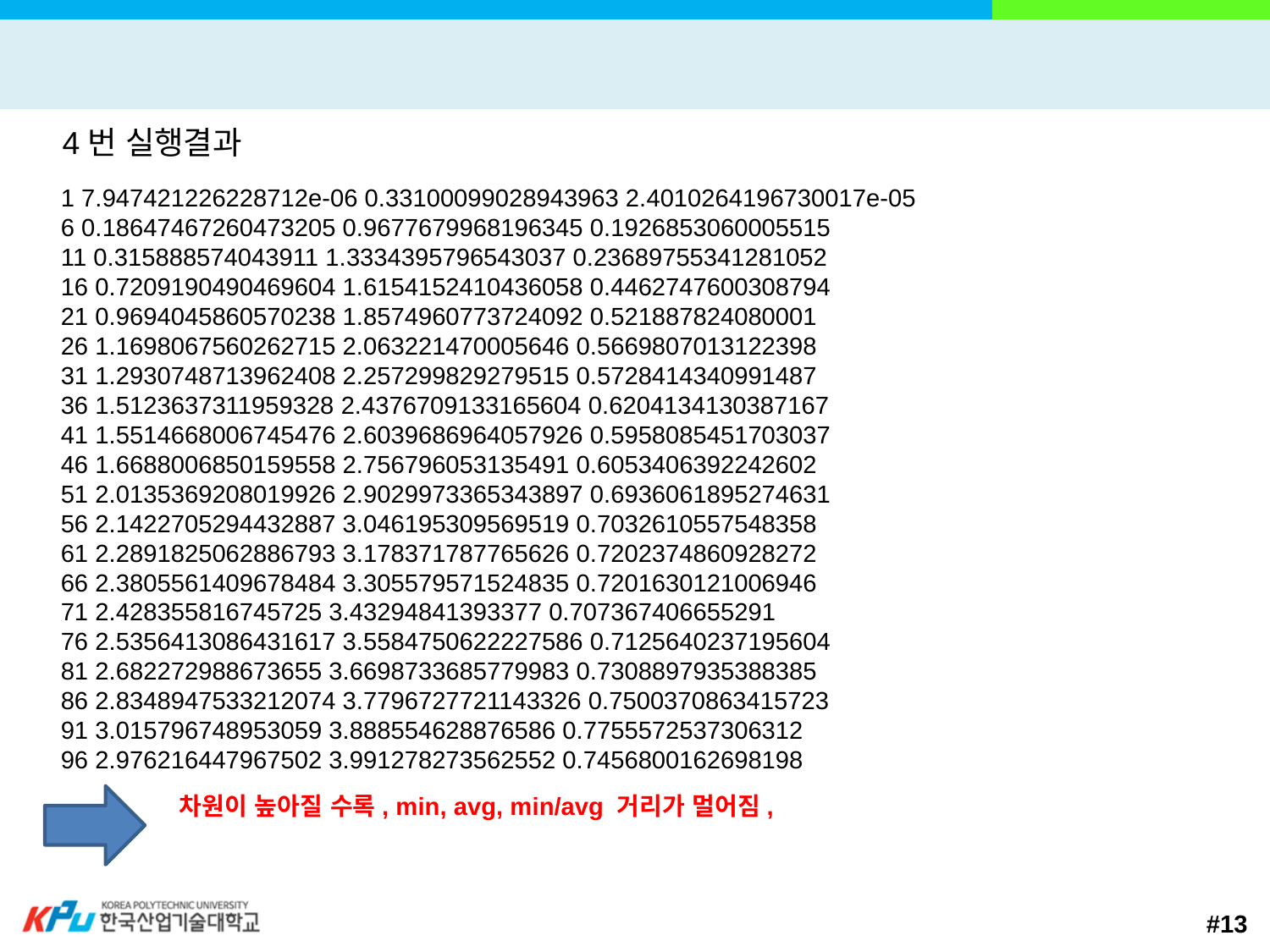

#
4번 실행결과
1 7.947421226228712e-06 0.33100099028943963 2.4010264196730017e-05
6 0.18647467260473205 0.9677679968196345 0.1926853060005515
11 0.315888574043911 1.3334395796543037 0.23689755341281052
16 0.7209190490469604 1.6154152410436058 0.4462747600308794
21 0.9694045860570238 1.8574960773724092 0.521887824080001
26 1.1698067560262715 2.063221470005646 0.5669807013122398
31 1.2930748713962408 2.257299829279515 0.5728414340991487
36 1.5123637311959328 2.4376709133165604 0.6204134130387167
41 1.5514668006745476 2.6039686964057926 0.5958085451703037
46 1.6688006850159558 2.756796053135491 0.6053406392242602
51 2.0135369208019926 2.9029973365343897 0.6936061895274631
56 2.1422705294432887 3.046195309569519 0.7032610557548358
61 2.2891825062886793 3.178371787765626 0.7202374860928272
66 2.3805561409678484 3.305579571524835 0.7201630121006946
71 2.428355816745725 3.43294841393377 0.707367406655291
76 2.5356413086431617 3.5584750622227586 0.7125640237195604
81 2.682272988673655 3.6698733685779983 0.7308897935388385
86 2.8348947533212074 3.7796727721143326 0.7500370863415723
91 3.015796748953059 3.888554628876586 0.7755572537306312
96 2.976216447967502 3.991278273562552 0.7456800162698198
차원이 높아질 수록, min, avg, min/avg 거리가 멀어짐,